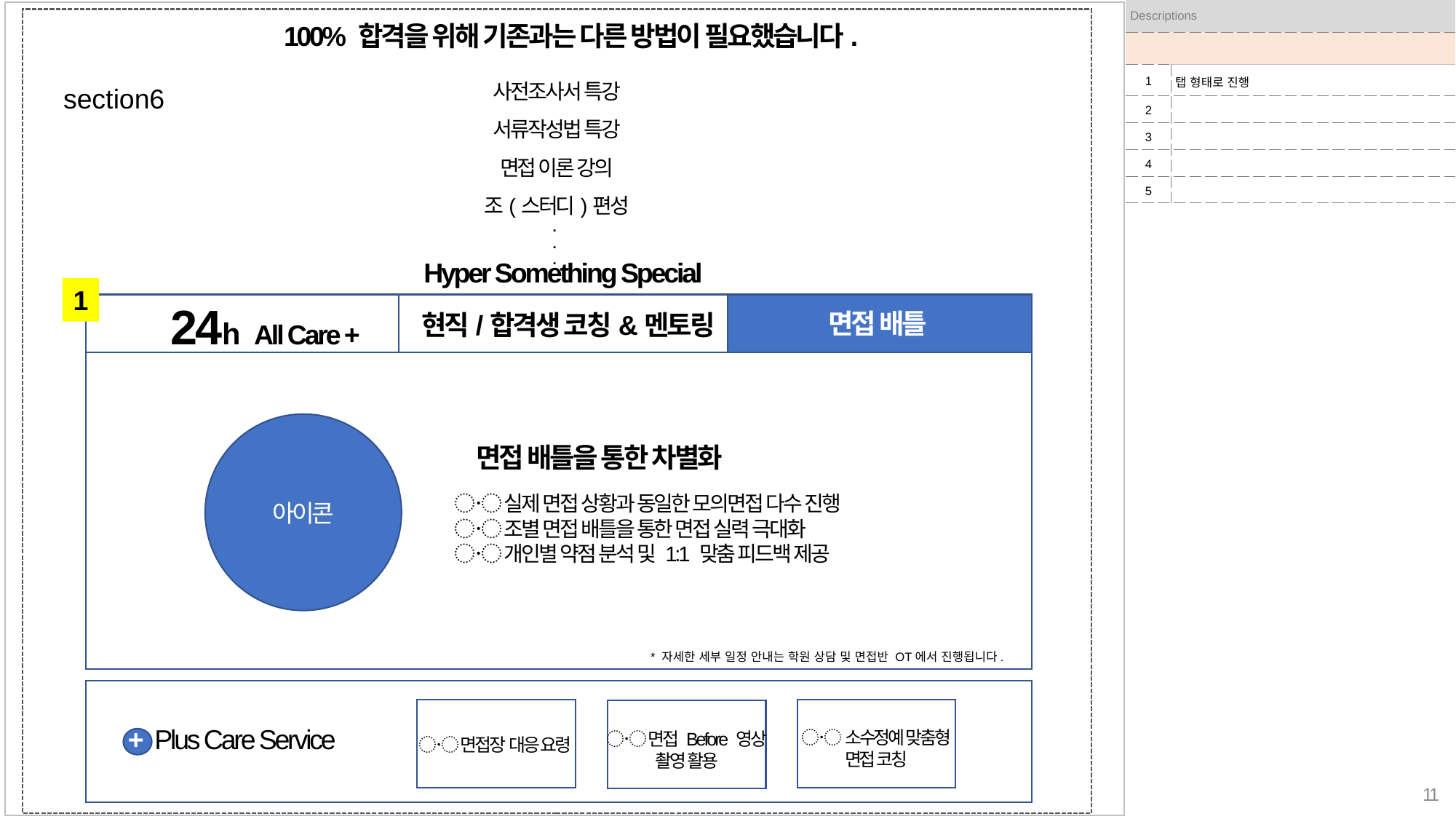

| Descriptions |  |
| --- | --- |
|  |  |
| 1 | 탭 형태로 진행 |
| 2 |  |
| 3 |  |
| 4 |  |
| 5 |  |

100% 합격을 위해 기존과는 다른 방법이 필요했습니다.
사전조사서 특강
서류작성법 특강
면접 이론 강의
조(스터디)편성
section6
.
.
.

Hyper Something Special
1
24h  All Care +

면접 배틀
현직/합격생 코칭&멘토링

아이콘
면접 배틀을 통한 차별화
〮 실제 면접 상황과 동일한 모의면접 다수 진행
〮 조별 면접 배틀을 통한 면접 실력 극대화
〮 개인별 약점 분석 및 1:1 맞춤 피드백 제공
* 자세한 세부 일정 안내는 학원 상담 및 면접반 OT에서 진행됩니다.

+  Plus Care Service

〮 소수정예 맞춤형
면접 코칭
〮 면접 Before 영상
촬영 활용
〮 면접장 대응 요령
11